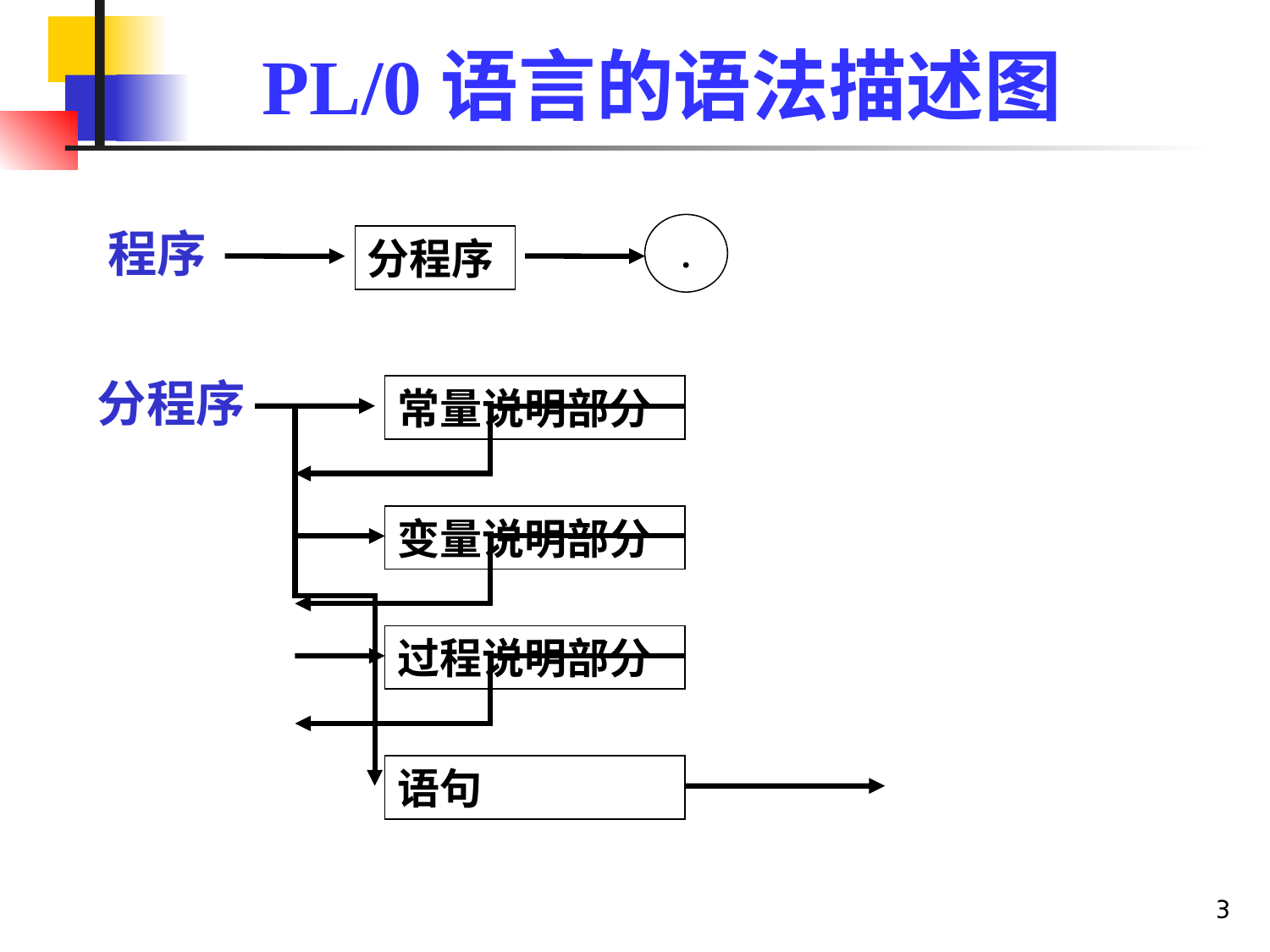

# PL/0语言的语法描述图
程序
.
分程序

分程序
常量说明部分

变量说明部分

过程说明部分

语句

3